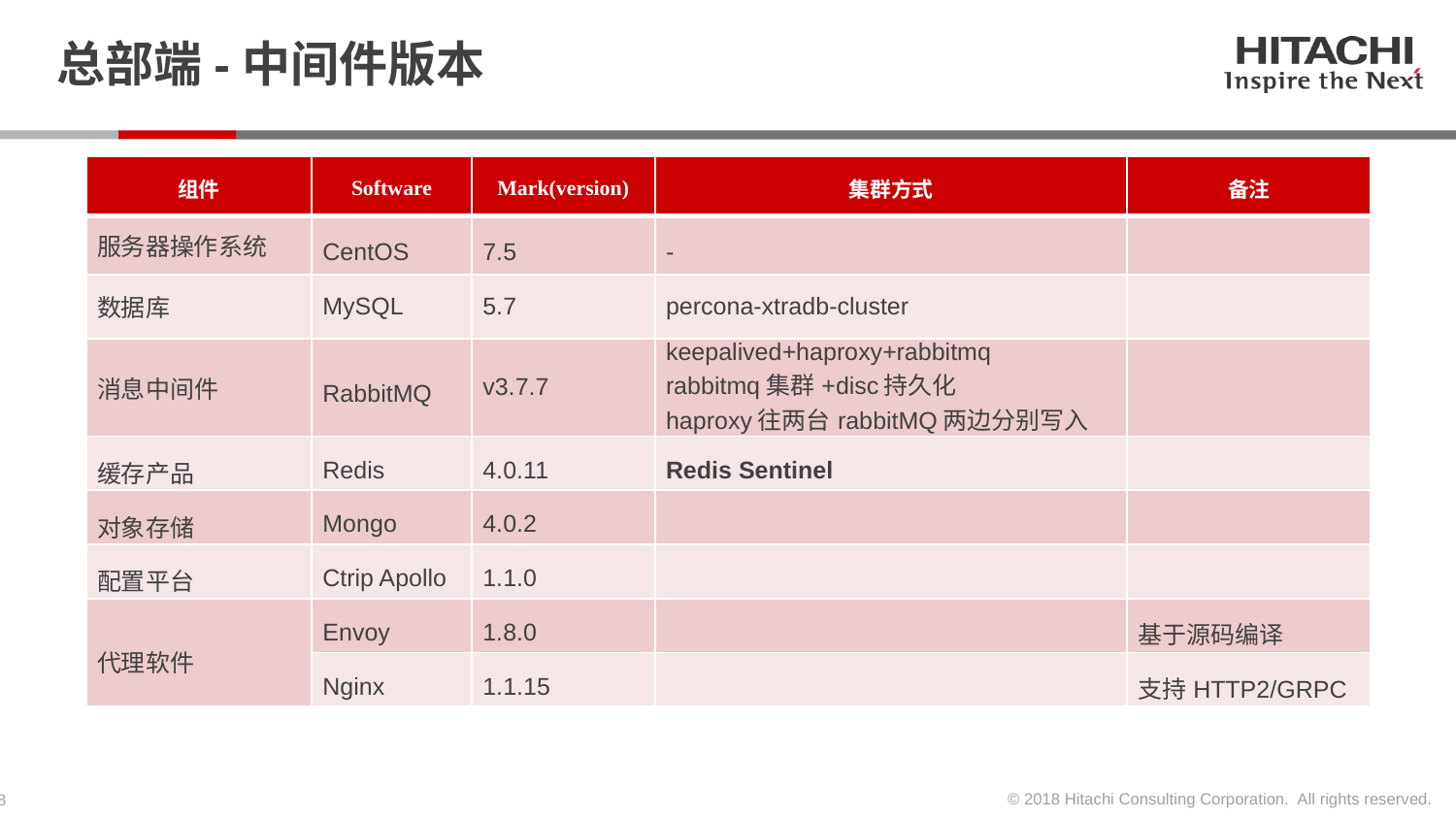

# 总部端-中间件版本
| 组件 | Software | Mark(version) | 集群方式 | 备注 |
| --- | --- | --- | --- | --- |
| 服务器操作系统 | CentOS | 7.5 | - |  |
| 数据库 | MySQL | 5.7 | percona-xtradb-cluster |  |
| 消息中间件 | RabbitMQ | v3.7.7 | keepalived+haproxy+rabbitmq rabbitmq集群+disc持久化 haproxy往两台rabbitMQ两边分别写入 |  |
| 缓存产品 | Redis | 4.0.11 | Redis Sentinel |  |
| 对象存储 | Mongo | 4.0.2 |  |  |
| 配置平台 | Ctrip Apollo | 1.1.0 |  |  |
| 代理软件 | Envoy | 1.8.0 |  | 基于源码编译 |
|  | Nginx | 1.1.15 |  | 支持HTTP2/GRPC |